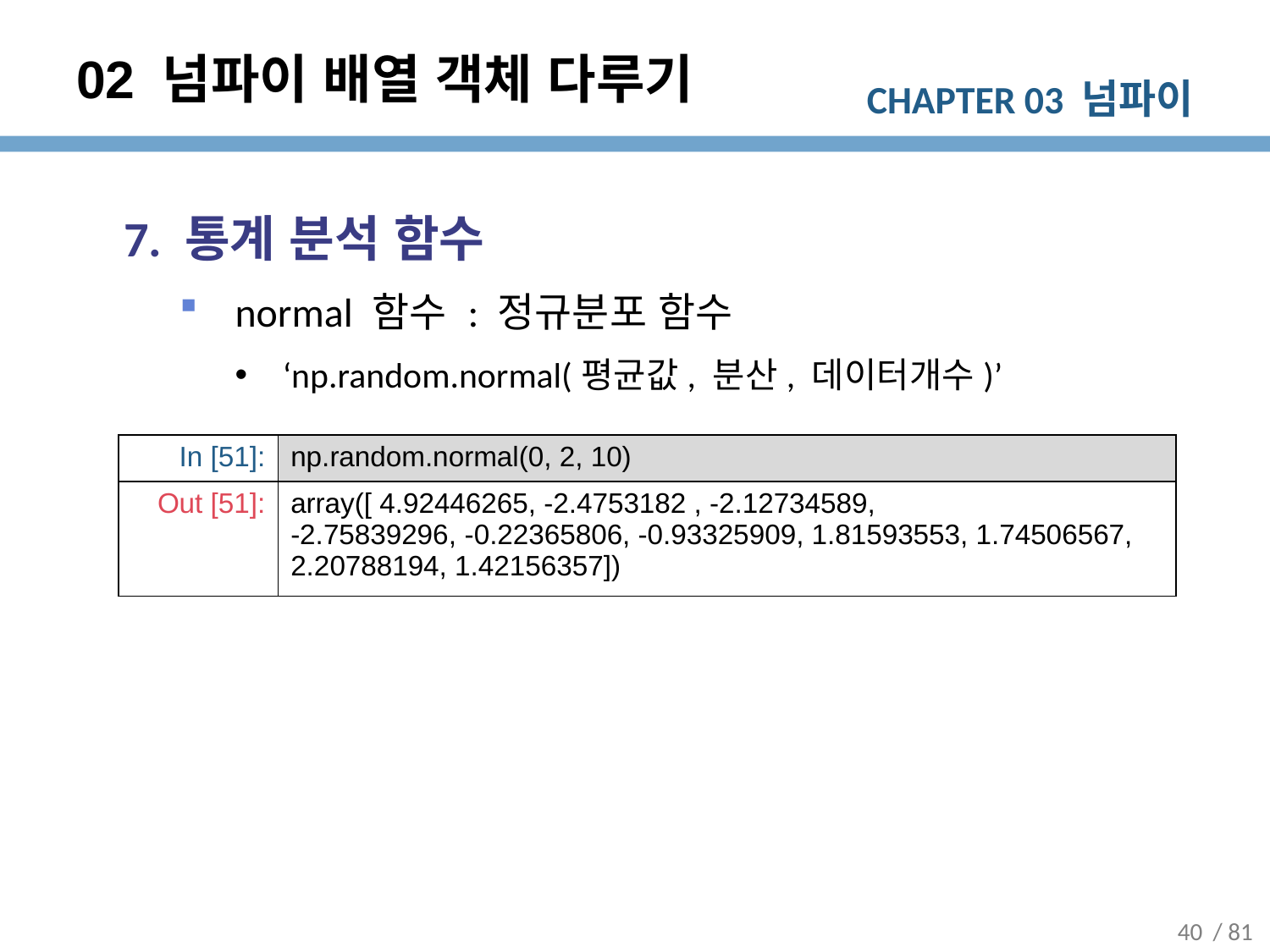

# 02 넘파이 배열 객체 다루기
7. 통계 분석 함수
normal 함수 : 정규분포 함수
‘np.random.normal(평균값, 분산, 데이터개수)’

| In [51]: | np.random.normal(0, 2, 10) |
| --- | --- |
| Out [51]: | array([ 4.92446265, -2.4753182 , -2.12734589, -2.75839296, -0.22365806, -0.93325909, 1.81593553, 1.74506567, 2.20788194, 1.42156357]) |